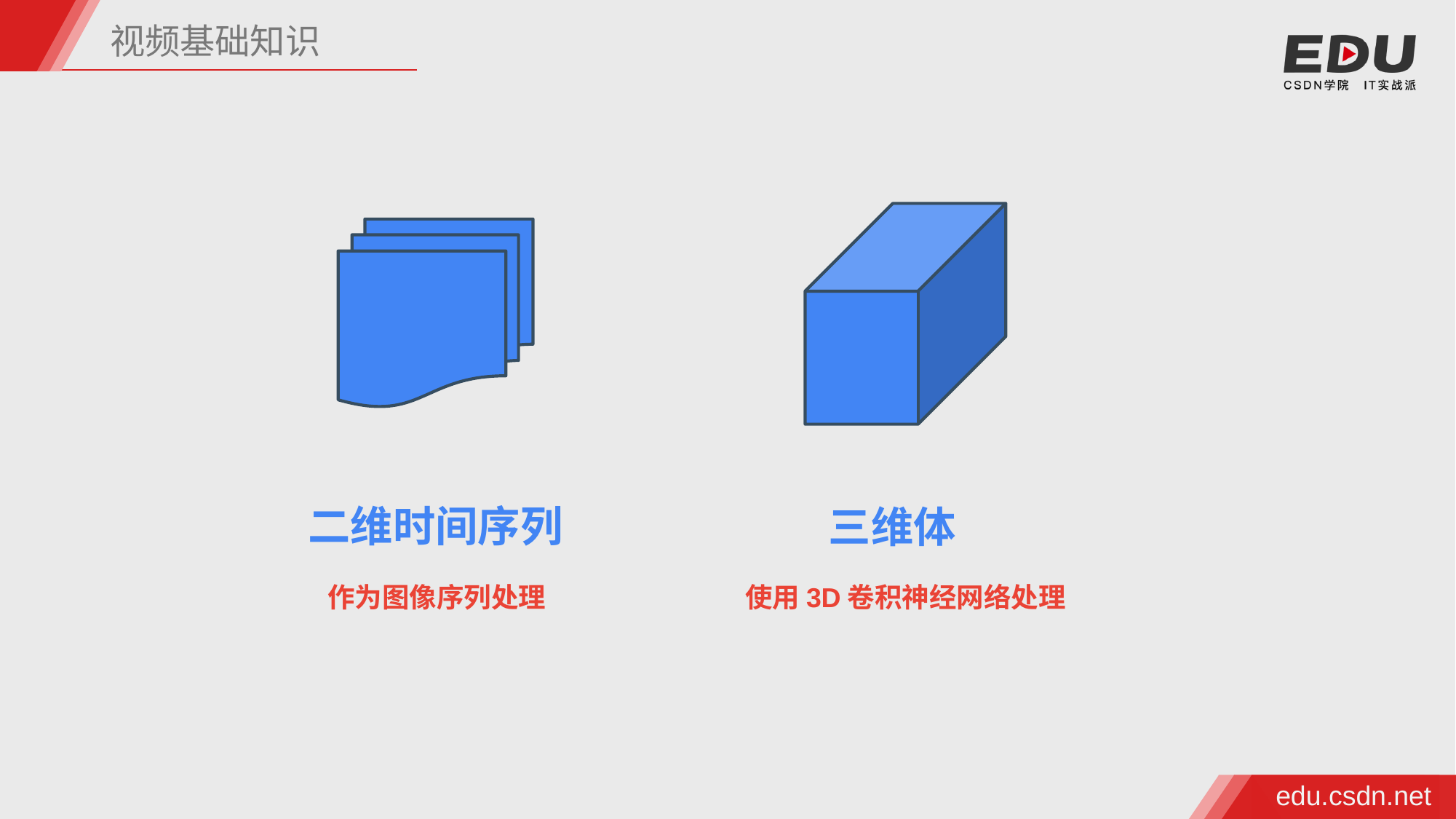

视频基础知识

二维时间序列
三维体
作为图像序列处理
使用3D卷积神经网络处理